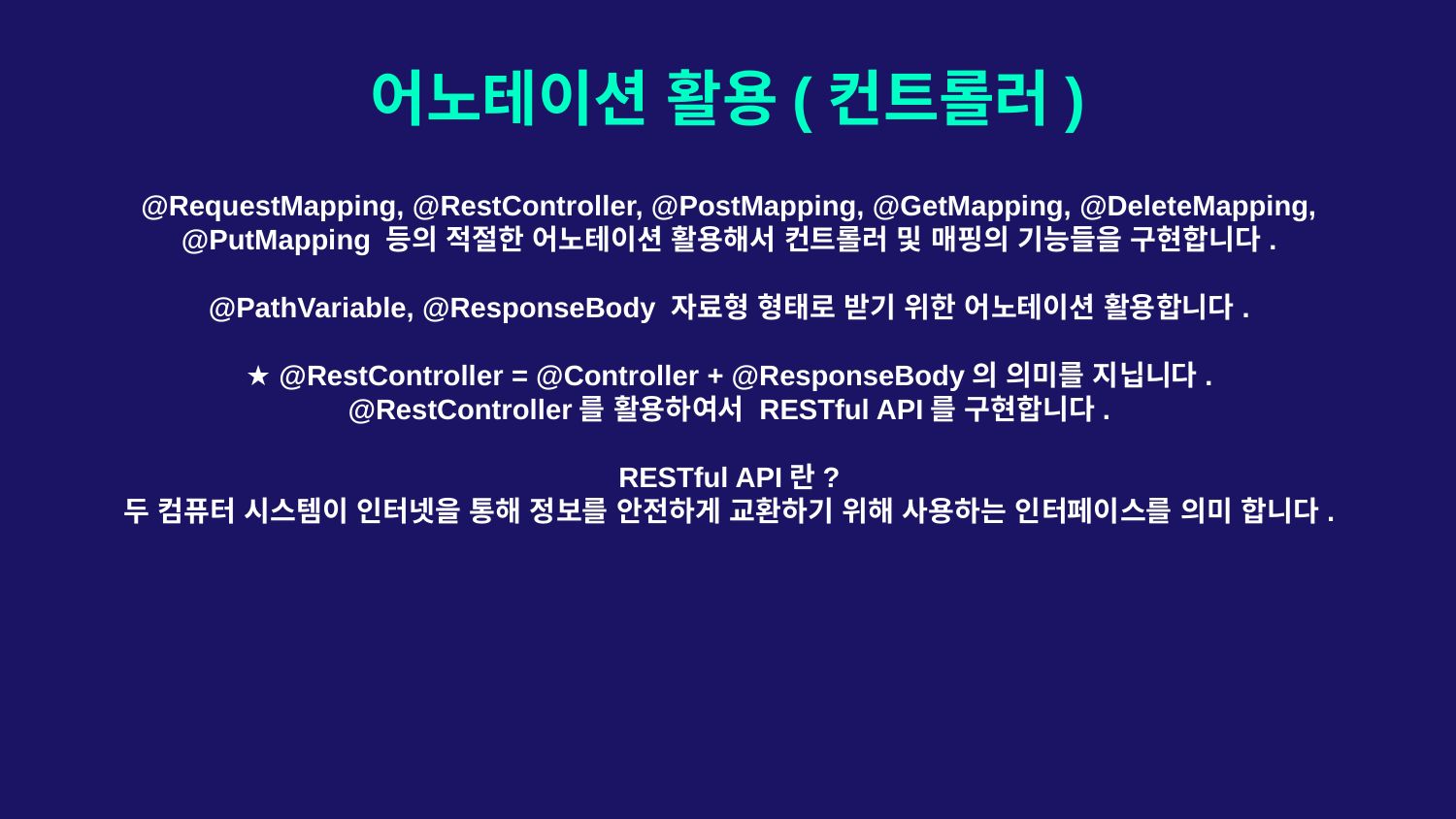

# 어노테이션 활용(컨트롤러)
@RequestMapping, @RestController, @PostMapping, @GetMapping, @DeleteMapping, @PutMapping 등의 적절한 어노테이션 활용해서 컨트롤러 및 매핑의 기능들을 구현합니다.

@PathVariable, @ResponseBody 자료형 형태로 받기 위한 어노테이션 활용합니다.

★ @RestController = @Controller + @ResponseBody의 의미를 지닙니다.
@RestController를 활용하여서 RESTful API를 구현합니다.

RESTful API란?
두 컴퓨터 시스템이 인터넷을 통해 정보를 안전하게 교환하기 위해 사용하는 인터페이스를 의미 합니다.